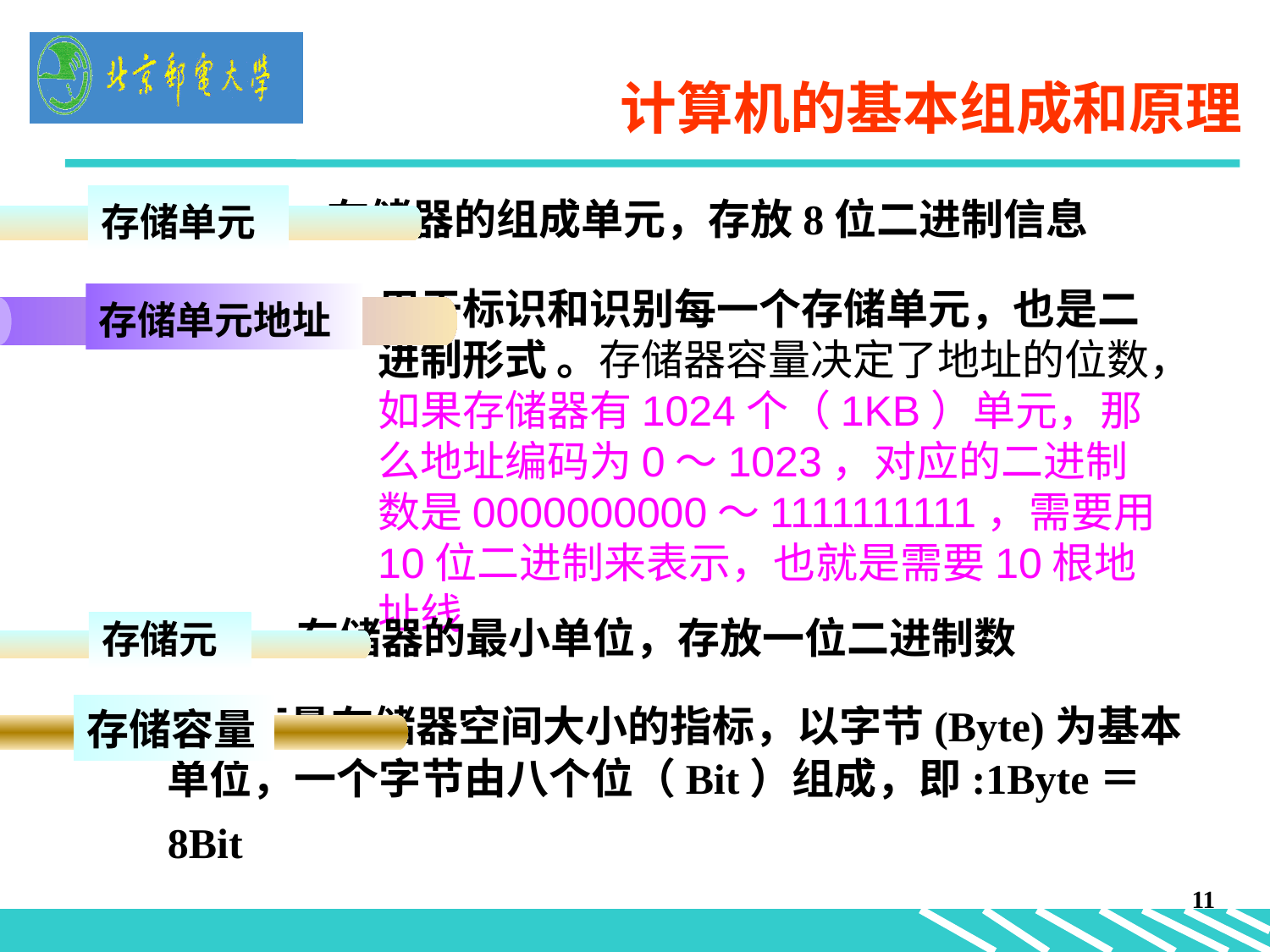

计算机的基本组成和原理
存储单元

 存储器的组成单元，存放8位二进制信息
用于标识和识别每一个存储单元，也是二进制形式 。存储器容量决定了地址的位数，如果存储器有1024个（1KB）单元，那么地址编码为0～1023，对应的二进制数是0000000000～1111111111，需要用10位二进制来表示，也就是需要10根地址线
存储单元地址

     存储器的最小单位，存放一位二进制数
存储元

      衡量存储器空间大小的指标，以字节(Byte)为基本单位，一个字节由八个位（Bit）组成，即:1Byte＝8Bit
存储容量

11